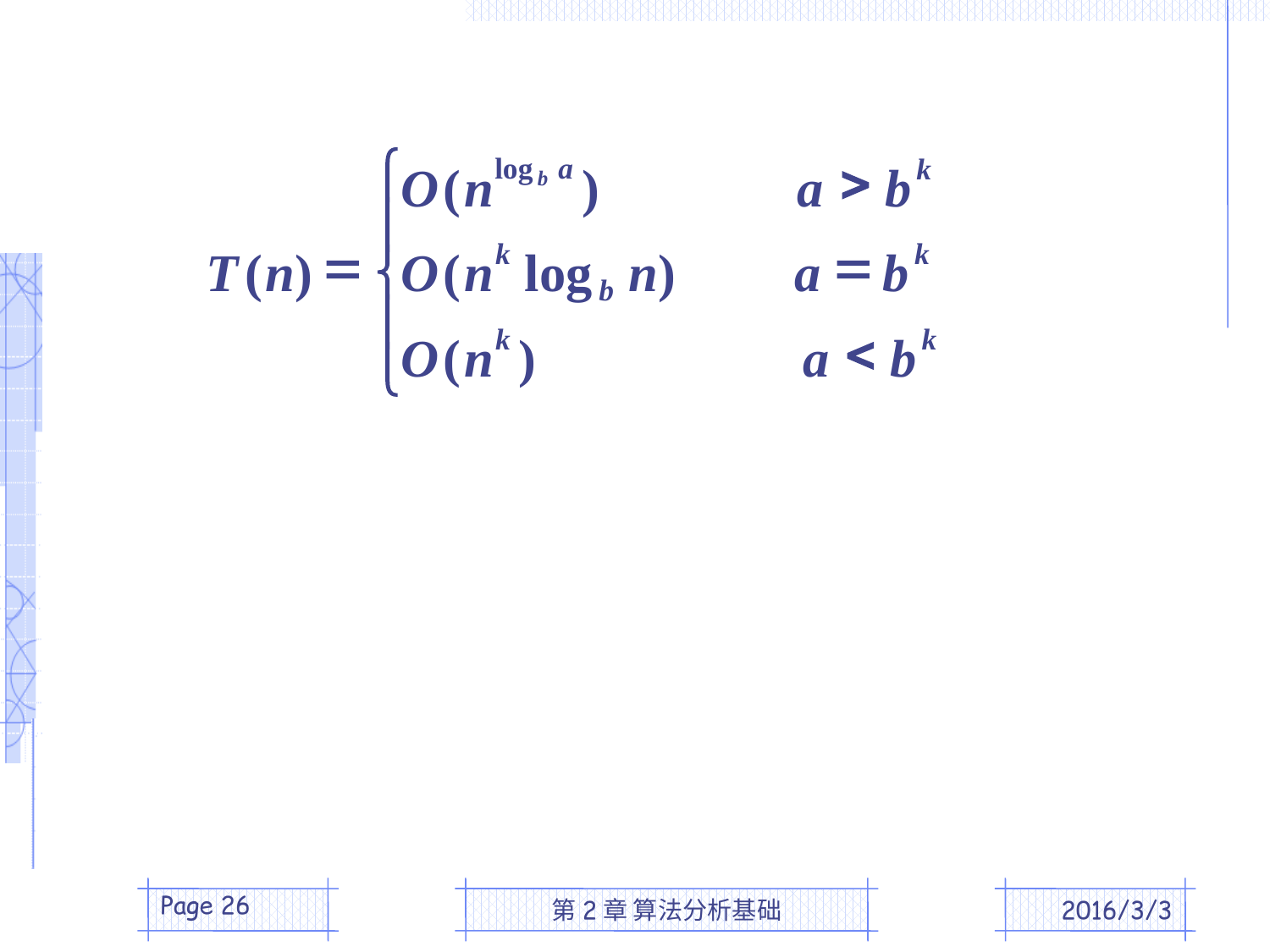

>
log
a
k
O
(
n
)
a
b
b

=
=
k
k
T
(
n
)
O
(
n
log
n
)
a
b

b

<
k
k
O
(
n
)
a
b

Page 26
第2章 算法分析基础
2016/3/3